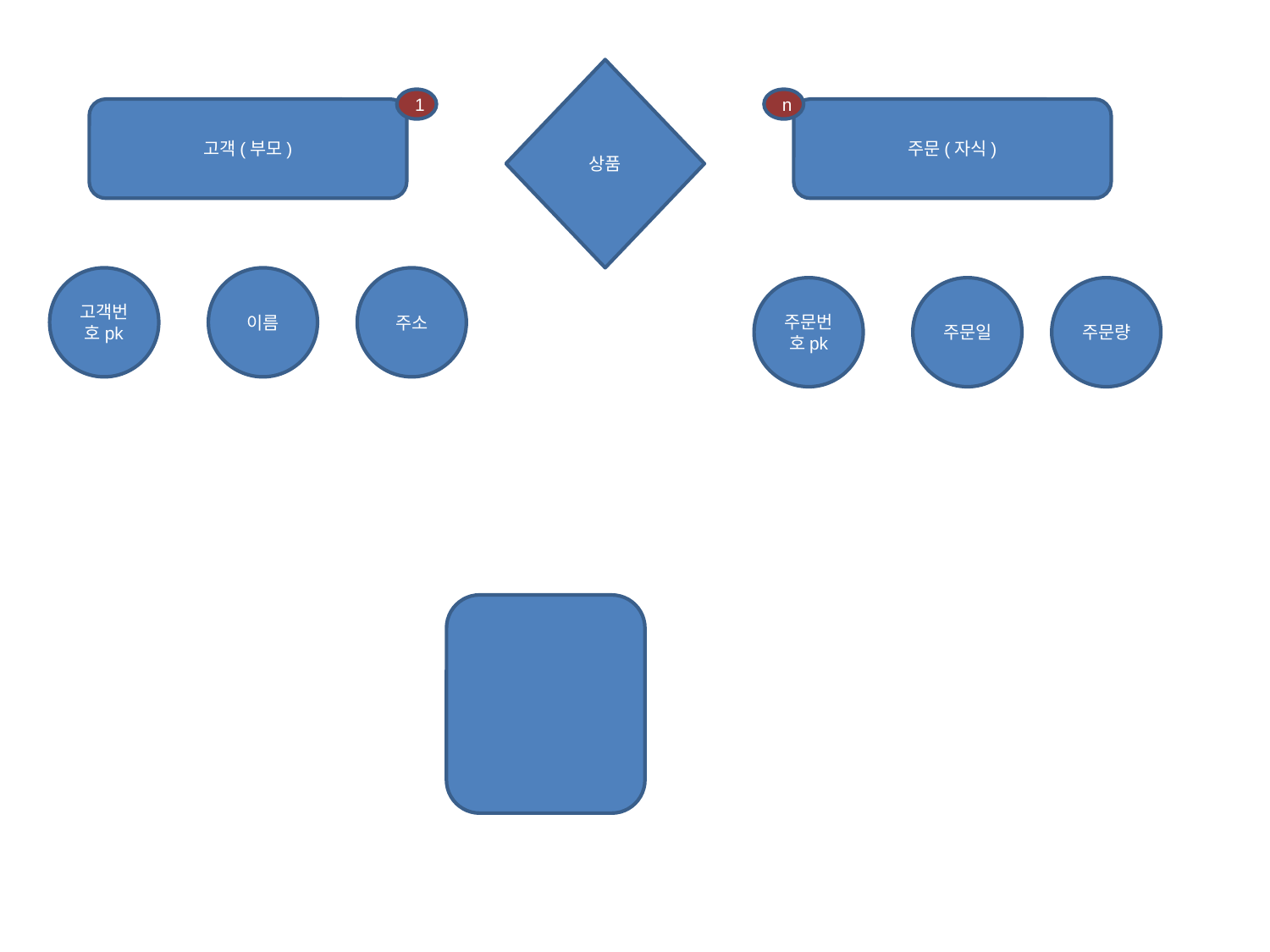

상품
1
n
고객(부모)
주문(자식)
고객번호pk
이름
주소
주문번호pk
주문일
주문량